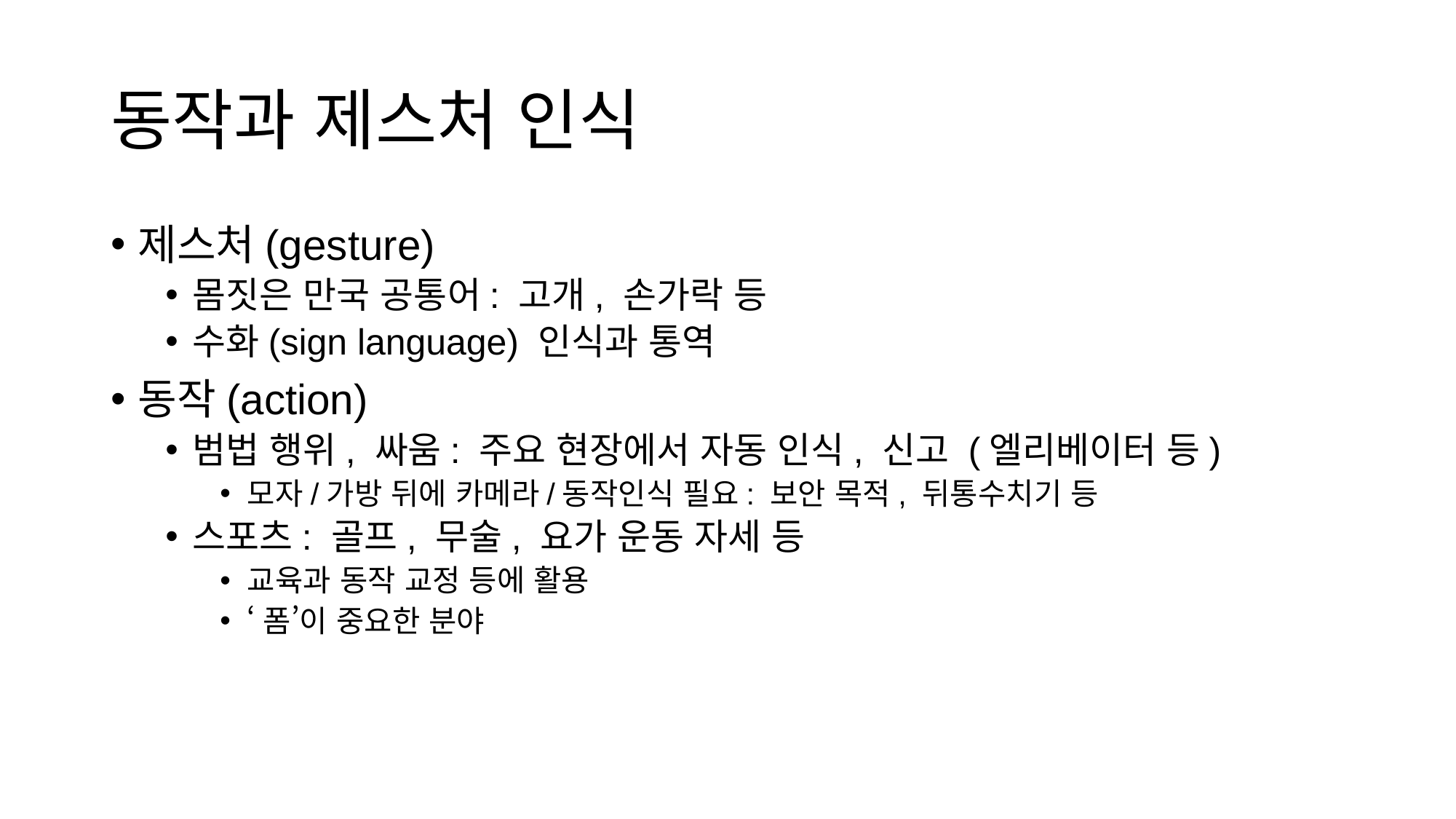

# 동작과 제스처 인식
제스처(gesture)
몸짓은 만국 공통어: 고개, 손가락 등
수화(sign language) 인식과 통역
동작(action)
범법 행위, 싸움: 주요 현장에서 자동 인식, 신고 (엘리베이터 등)
모자/가방 뒤에 카메라/동작인식 필요: 보안 목적, 뒤통수치기 등
스포츠: 골프, 무술, 요가 운동 자세 등
교육과 동작 교정 등에 활용
‘폼’이 중요한 분야